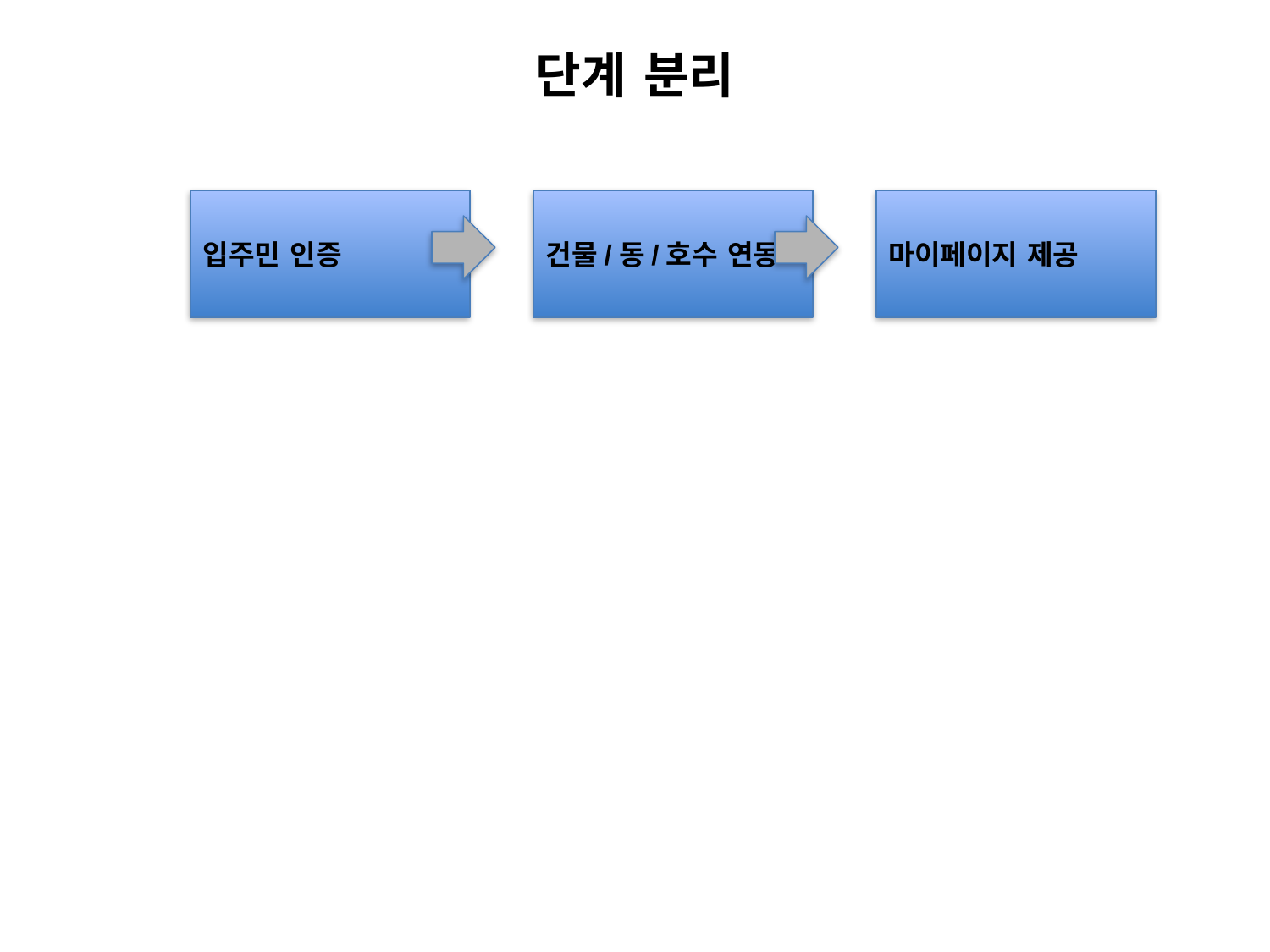

단계 분리
입주민 인증
건물/동/호수 연동
마이페이지 제공